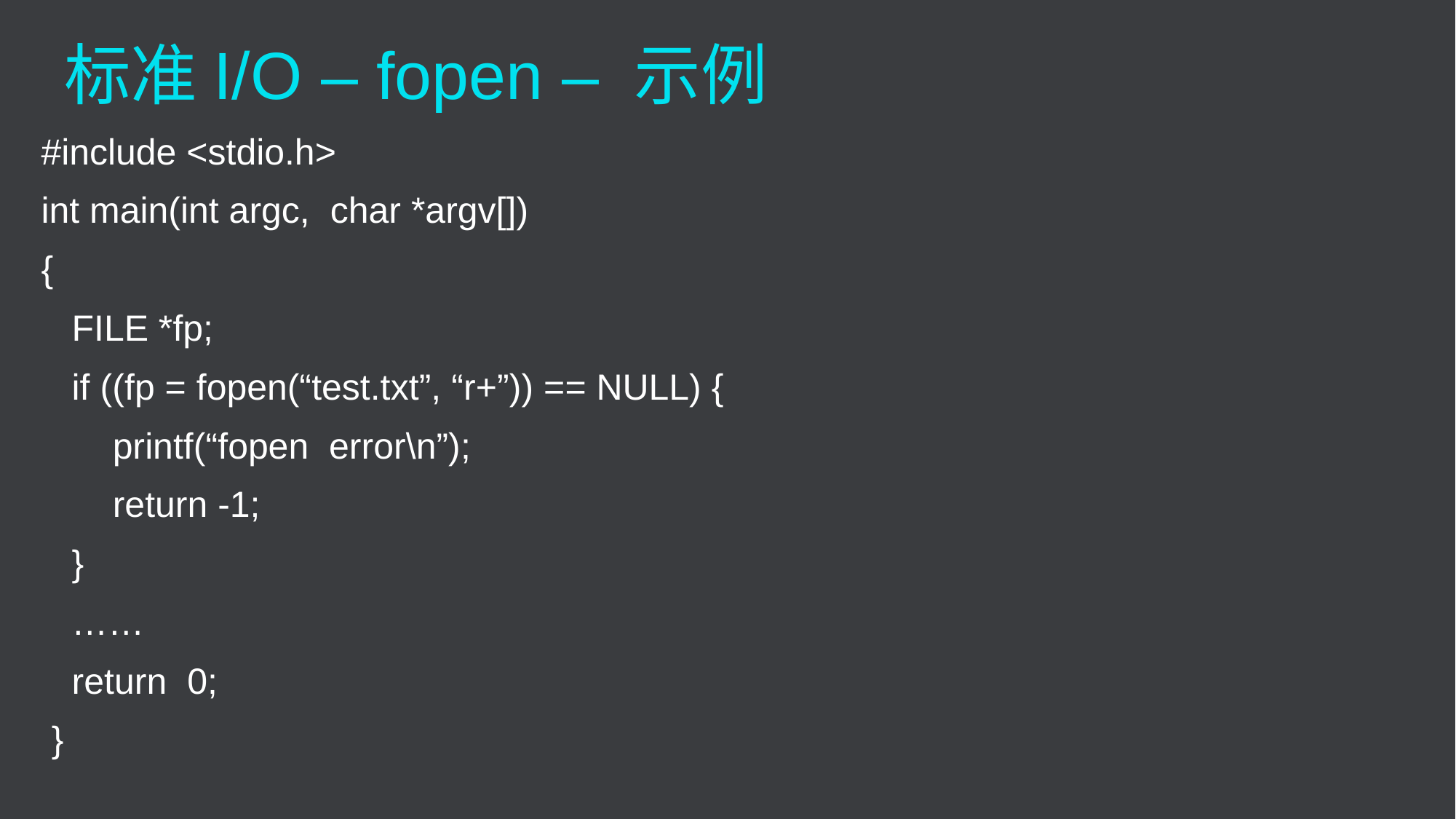

标准I/O – fopen – 示例
#include <stdio.h>
int main(int argc,  char *argv[])
{
   FILE *fp;
   if ((fp = fopen(“test.txt”, “r+”)) == NULL) {
       printf(“fopen  error\n”);
       return -1;
   }
   ……
   return  0;
 }